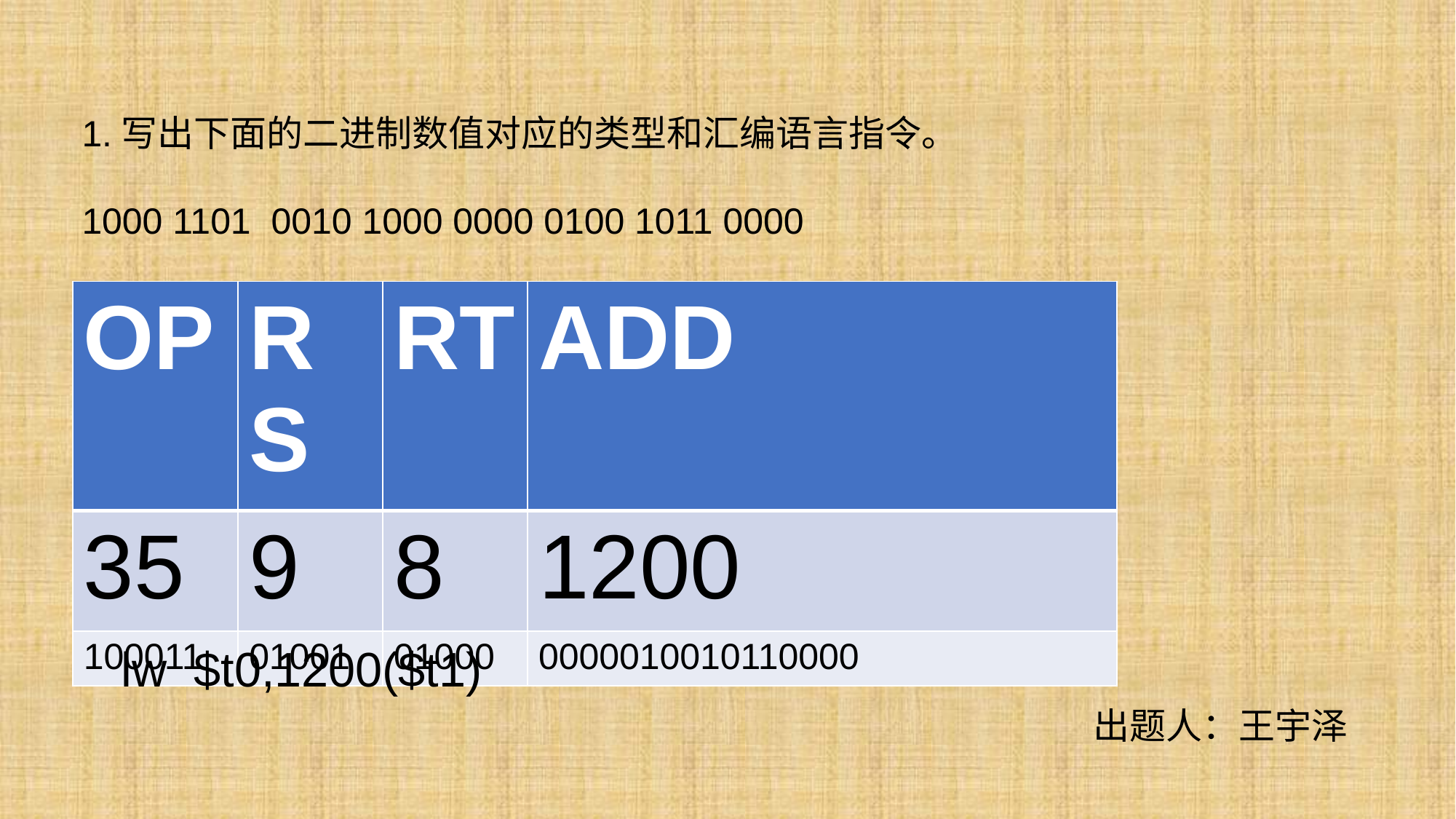

1.写出下面的二进制数值对应的类型和汇编语言指令。

1000 1101  0010 1000 0000 0100 1011 0000

| OP | RS | RT | ADD |
| --- | --- | --- | --- |
| 35 | 9 | 8 | 1200 |
| 100011 | 01001 | 01000 | 0000010010110000 |
lw  $t0,1200($t1)
出题人：王宇泽